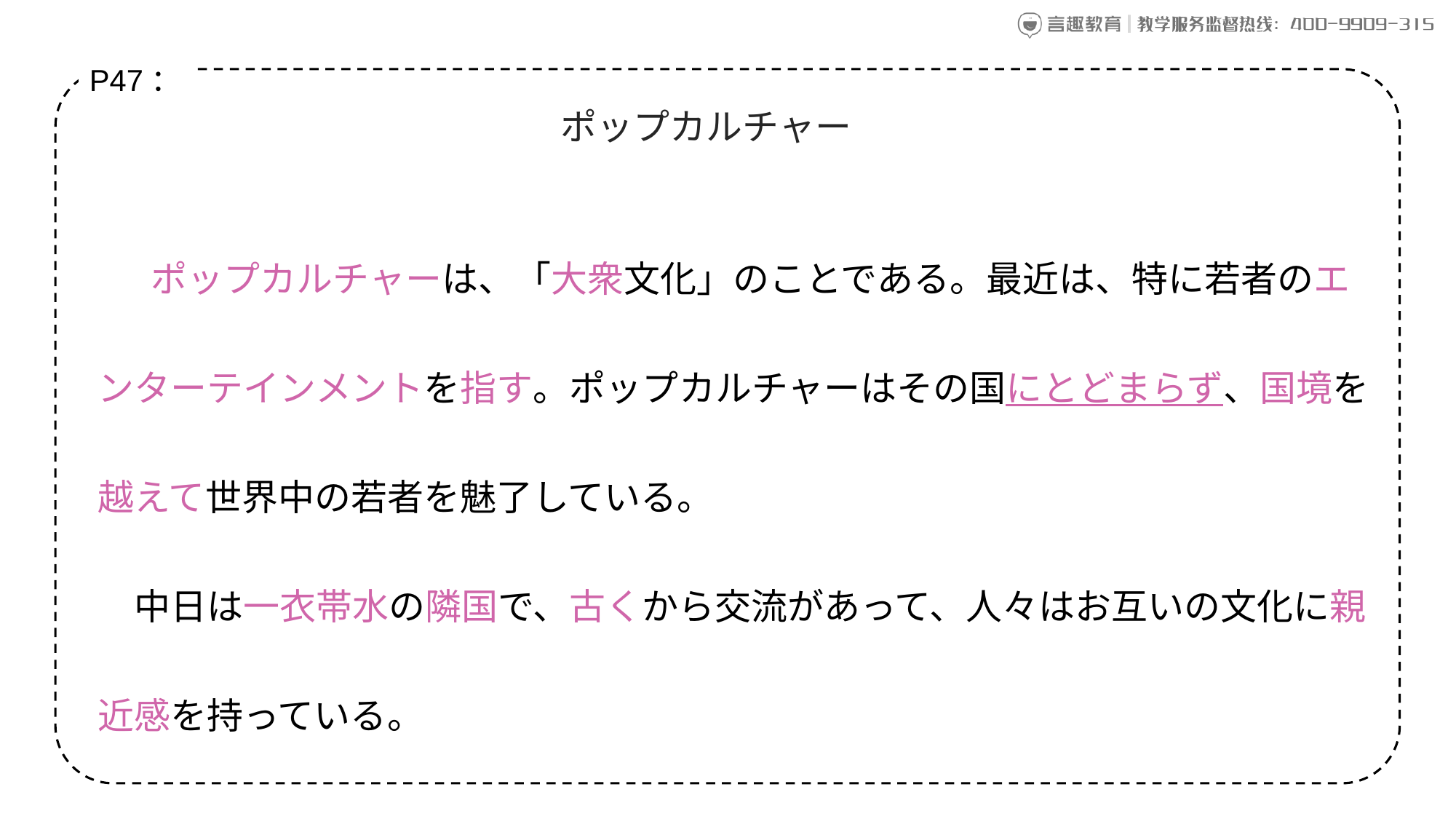

P47：

ポップカルチャー
 　ポップカルチャーは、「大衆文化」のことである。最近は、特に若者のエンターテインメントを指す。ポップカルチャーはその国にとどまらず、国境を越えて世界中の若者を魅了している。
　中日は一衣帯水の隣国で、古くから交流があって、人々はお互いの文化に親近感を持っている。